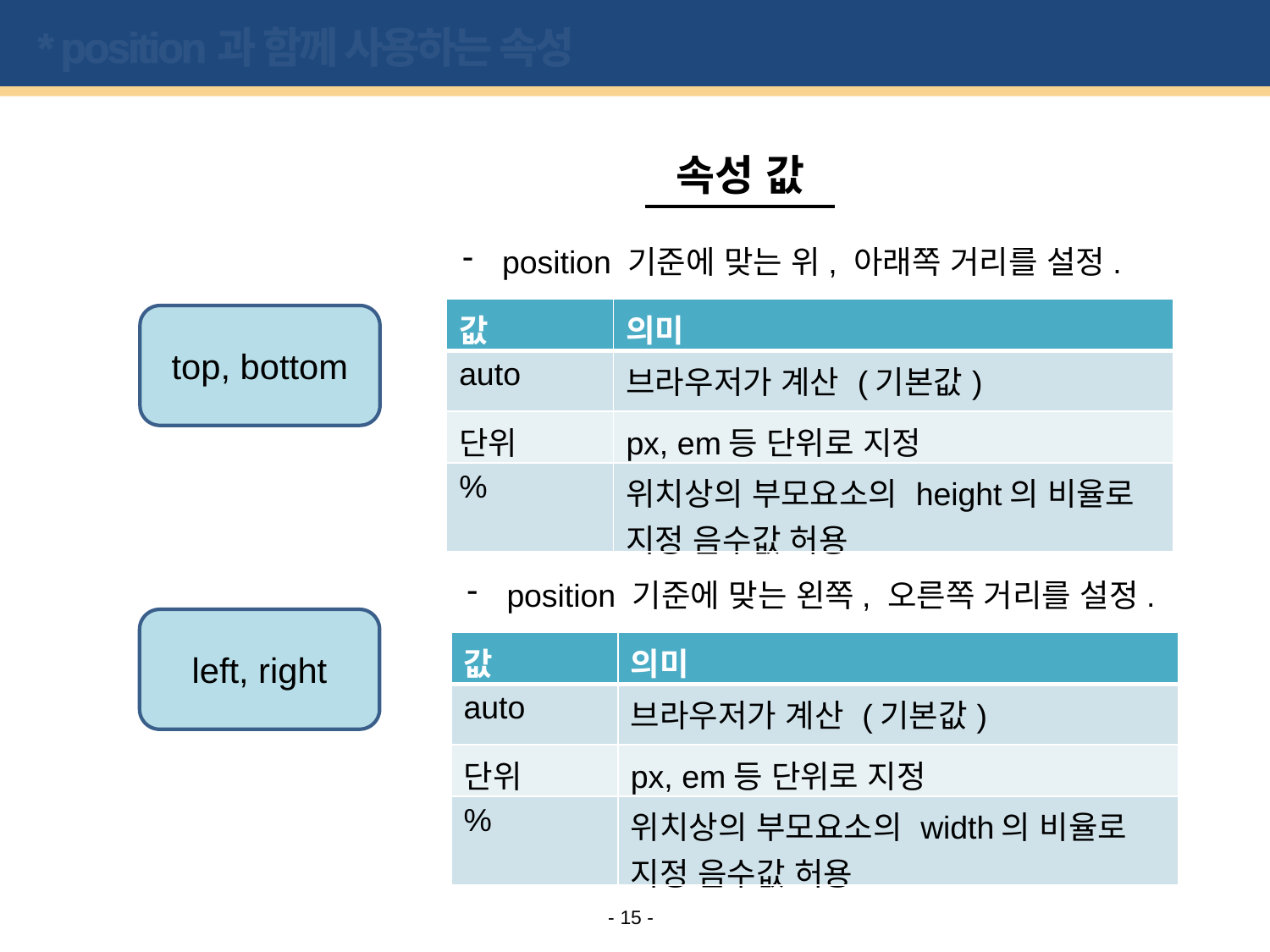

# * position과 함께 사용하는 속성
속성 값
position 기준에 맞는 위, 아래쪽 거리를 설정.
| 값 | 의미 |
| --- | --- |
| auto | 브라우저가 계산 (기본값) |
| 단위 | px, em등 단위로 지정 |
| % | 위치상의 부모요소의 height의 비율로 지정 음수값 허용 |
top, bottom
position 기준에 맞는 왼쪽, 오른쪽 거리를 설정.
left, right
| 값 | 의미 |
| --- | --- |
| auto | 브라우저가 계산 (기본값) |
| 단위 | px, em등 단위로 지정 |
| % | 위치상의 부모요소의 width의 비율로 지정 음수값 허용 |